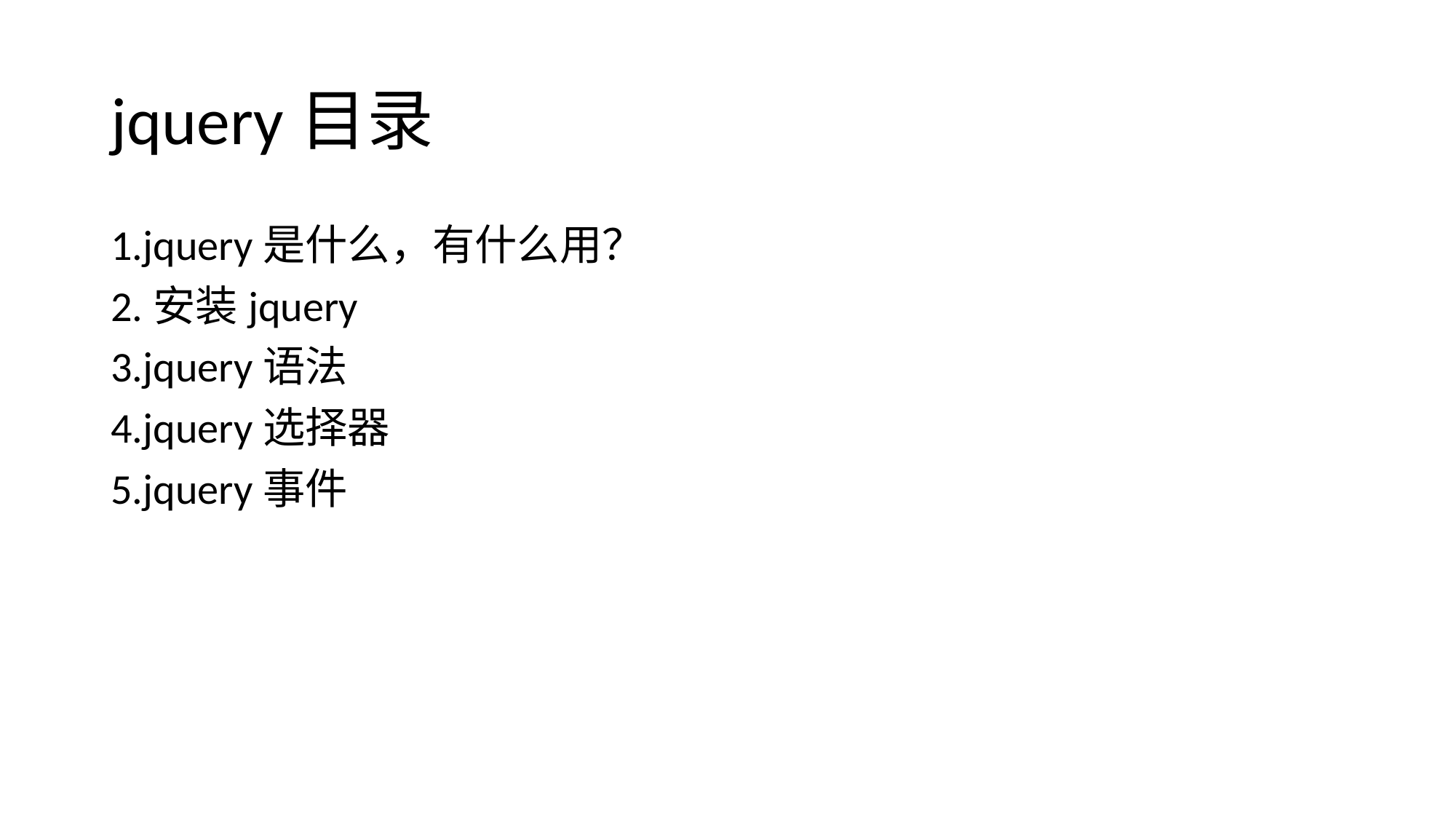

# jquery目录
1.jquery是什么，有什么用？
2.安装jquery
3.jquery语法
4.jquery选择器
5.jquery事件